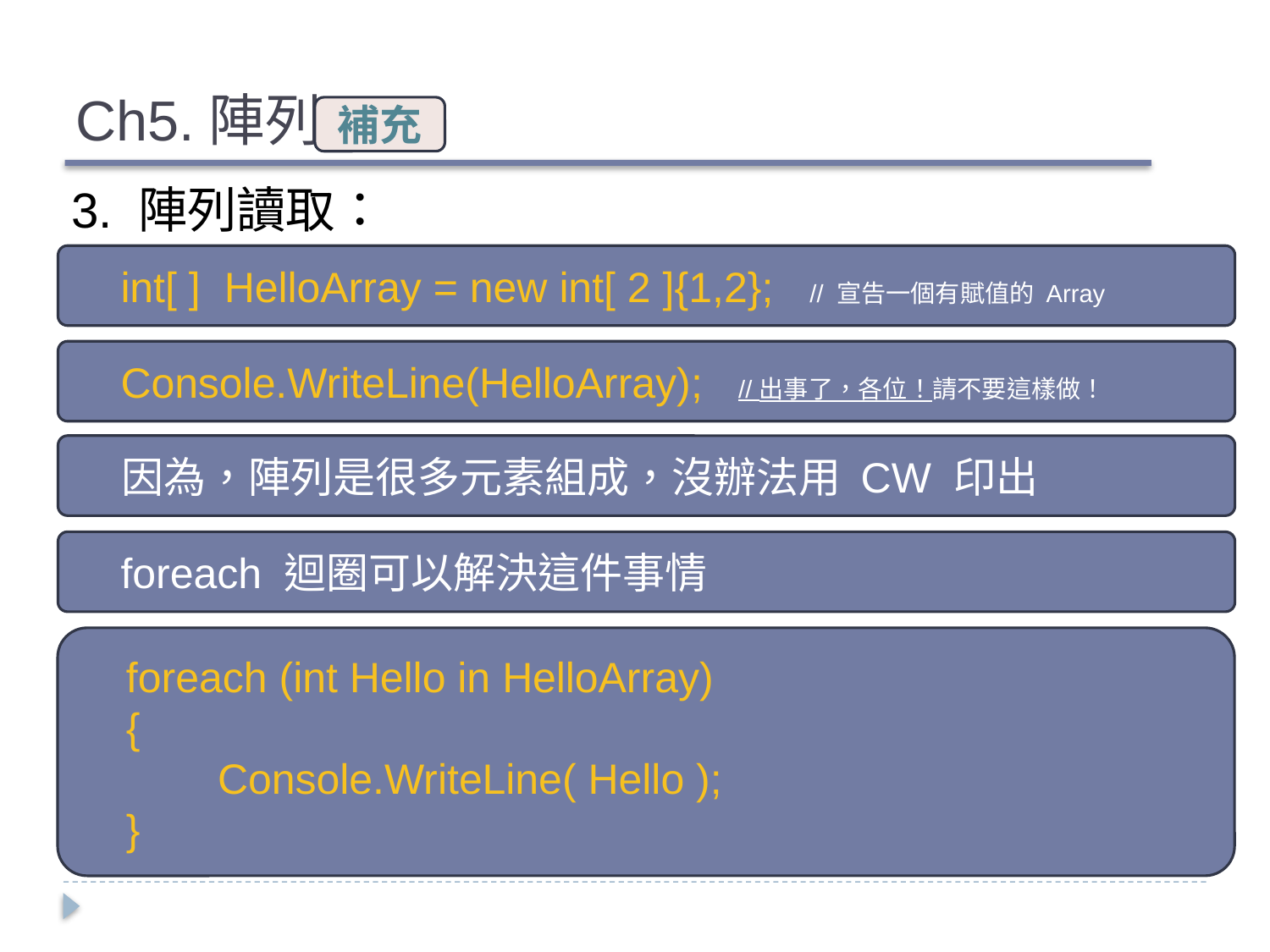

# Ch5.陣列
補充
3. 陣列讀取：
    int[ ]  HelloArray = new int[ 2 ]{1,2};   // 宣告一個有賦值的 Array
    Console.WriteLine(HelloArray);   // 出事了，各位！請不要這樣做！
    因為，陣列是很多元素組成，沒辦法用 CW 印出
    foreach 迴圈可以解決這件事情
    foreach (int Hello in HelloArray)
    {
	 Console.WriteLine( Hello );
    }